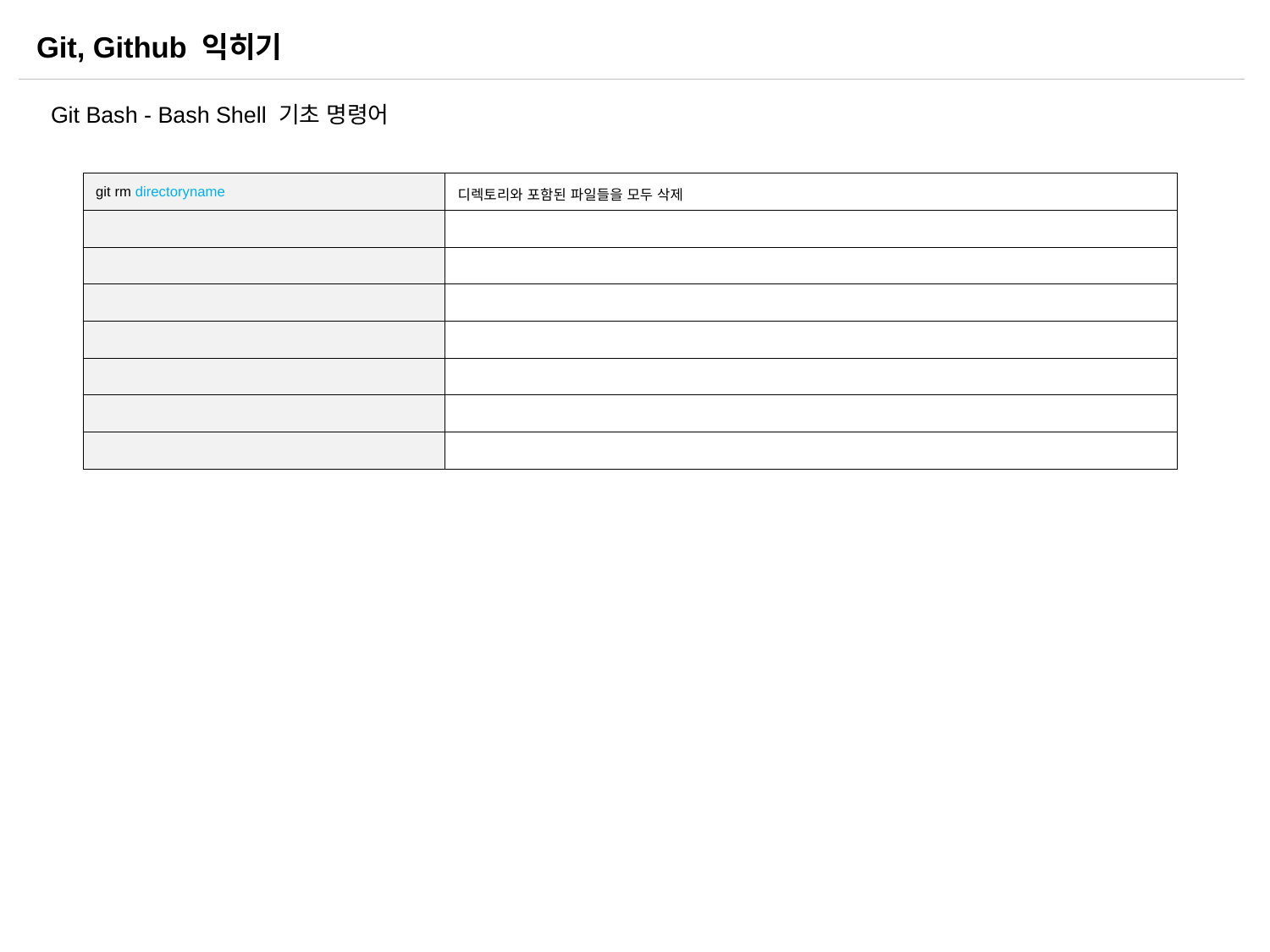

Git Bash - Bash Shell 기초 명령어
| git rm directoryname | 디렉토리와 포함된 파일들을 모두 삭제 |
| --- | --- |
|  |  |
|  |  |
|  |  |
|  |  |
|  |  |
|  |  |
|  |  |